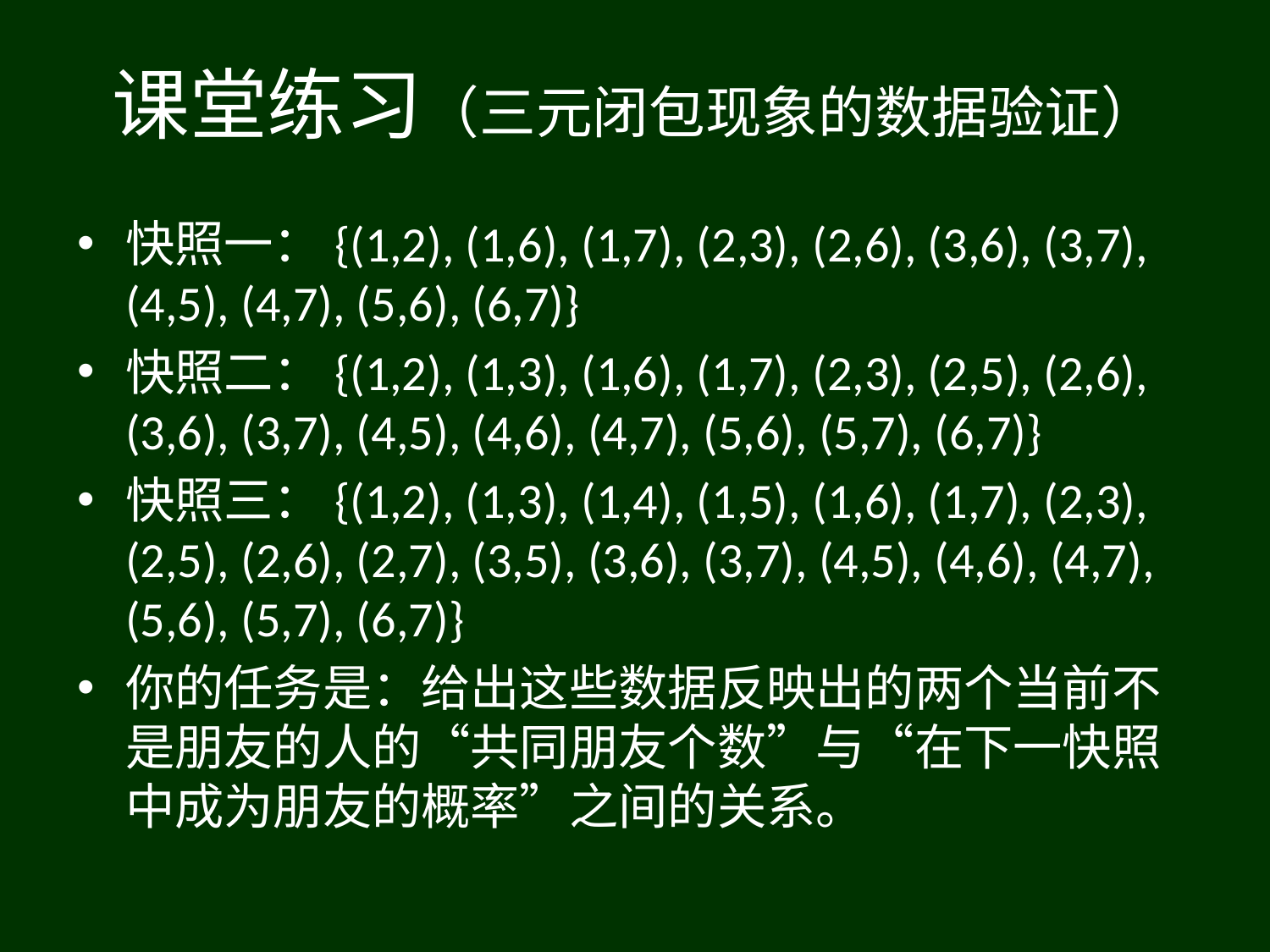

# 课堂练习（三元闭包现象的数据验证）
快照一：{(1,2), (1,6), (1,7), (2,3), (2,6), (3,6), (3,7), (4,5), (4,7), (5,6), (6,7)}
快照二：{(1,2), (1,3), (1,6), (1,7), (2,3), (2,5), (2,6), (3,6), (3,7), (4,5), (4,6), (4,7), (5,6), (5,7), (6,7)}
快照三：{(1,2), (1,3), (1,4), (1,5), (1,6), (1,7), (2,3), (2,5), (2,6), (2,7), (3,5), (3,6), (3,7), (4,5), (4,6), (4,7), (5,6), (5,7), (6,7)}
你的任务是：给出这些数据反映出的两个当前不是朋友的人的“共同朋友个数”与“在下一快照中成为朋友的概率”之间的关系。